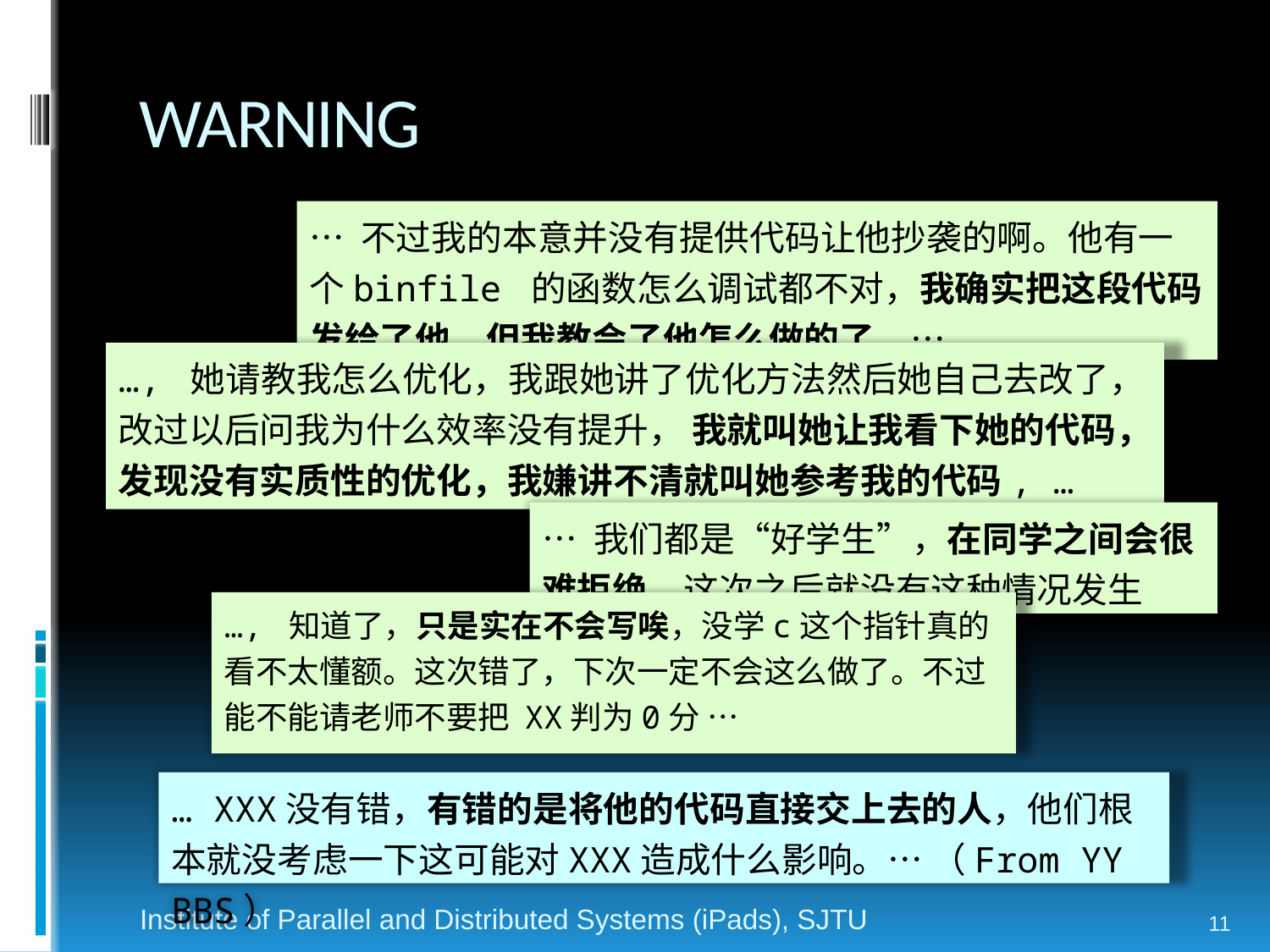

# WARNING
… 不过我的本意并没有提供代码让他抄袭的啊。他有一个binfile 的函数怎么调试都不对，我确实把这段代码发给了他，但我教会了他怎么做的了。…
…, 她请教我怎么优化，我跟她讲了优化方法然后她自己去改了，改过以后问我为什么效率没有提升， 我就叫她让我看下她的代码，发现没有实质性的优化，我嫌讲不清就叫她参考我的代码, …
… 我们都是“好学生”，在同学之间会很难拒绝。这次之后就没有这种情况发生了。…
…, 知道了，只是实在不会写唉，没学c这个指针真的看不太懂额。这次错了，下次一定不会这么做了。不过能不能请老师不要把 XX判为0分 …
… XXX没有错，有错的是将他的代码直接交上去的人，他们根本就没考虑一下这可能对XXX造成什么影响。… （From YY BBS）
Institute of Parallel and Distributed Systems (iPads), SJTU
11